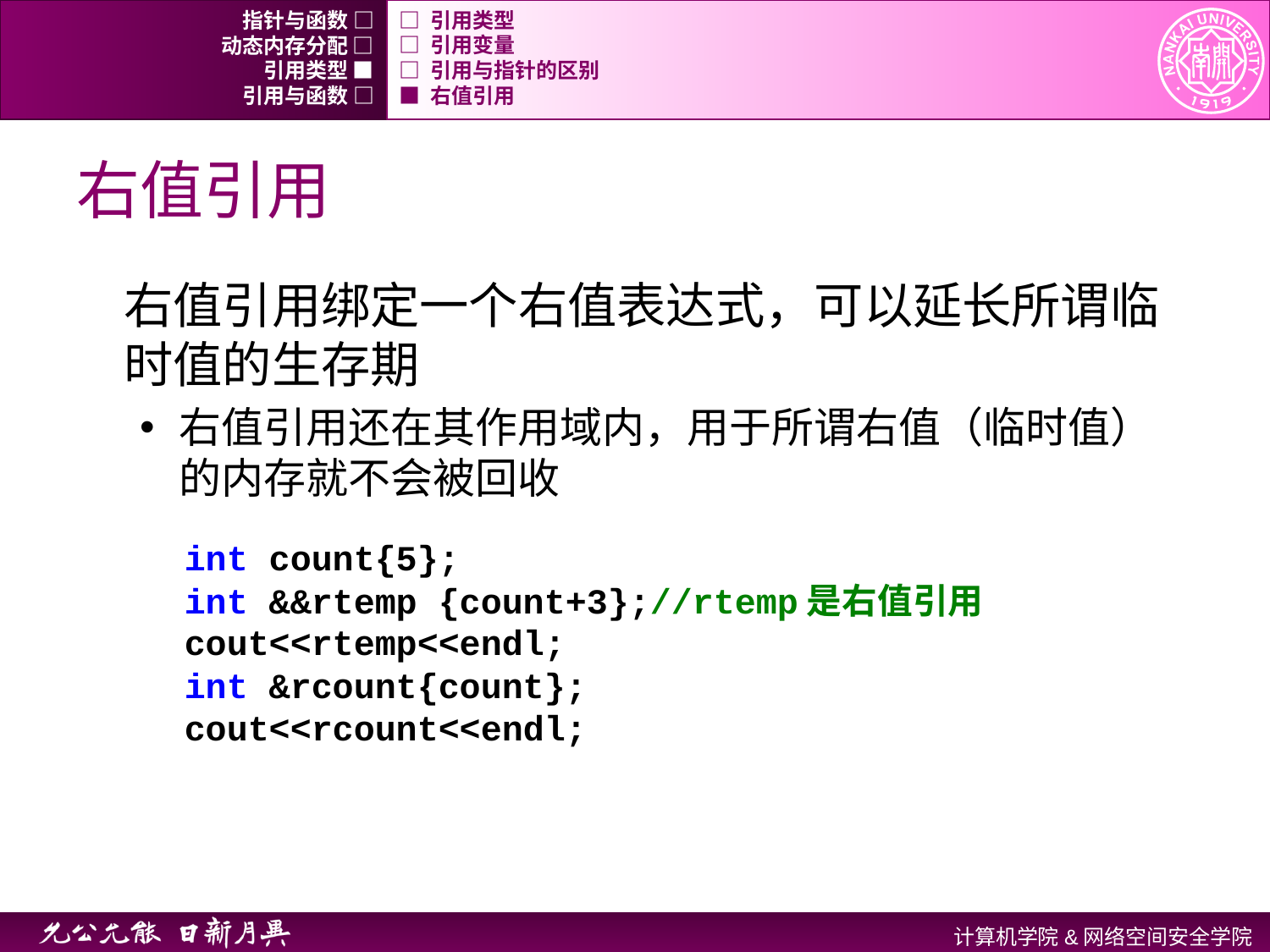

指针与函数 □
□ 引用类型
动态内存分配 □
□ 引用变量
引用类型 ■
□ 引用与指针的区别
引用与函数 □
■ 右值引用
# 右值引用
右值引用绑定一个右值表达式，可以延长所谓临时值的生存期
右值引用还在其作用域内，用于所谓右值（临时值）的内存就不会被回收
int count{5};
int &&rtemp {count+3};//rtemp是右值引用
cout<<rtemp<<endl;
int &rcount{count};
cout<<rcount<<endl;